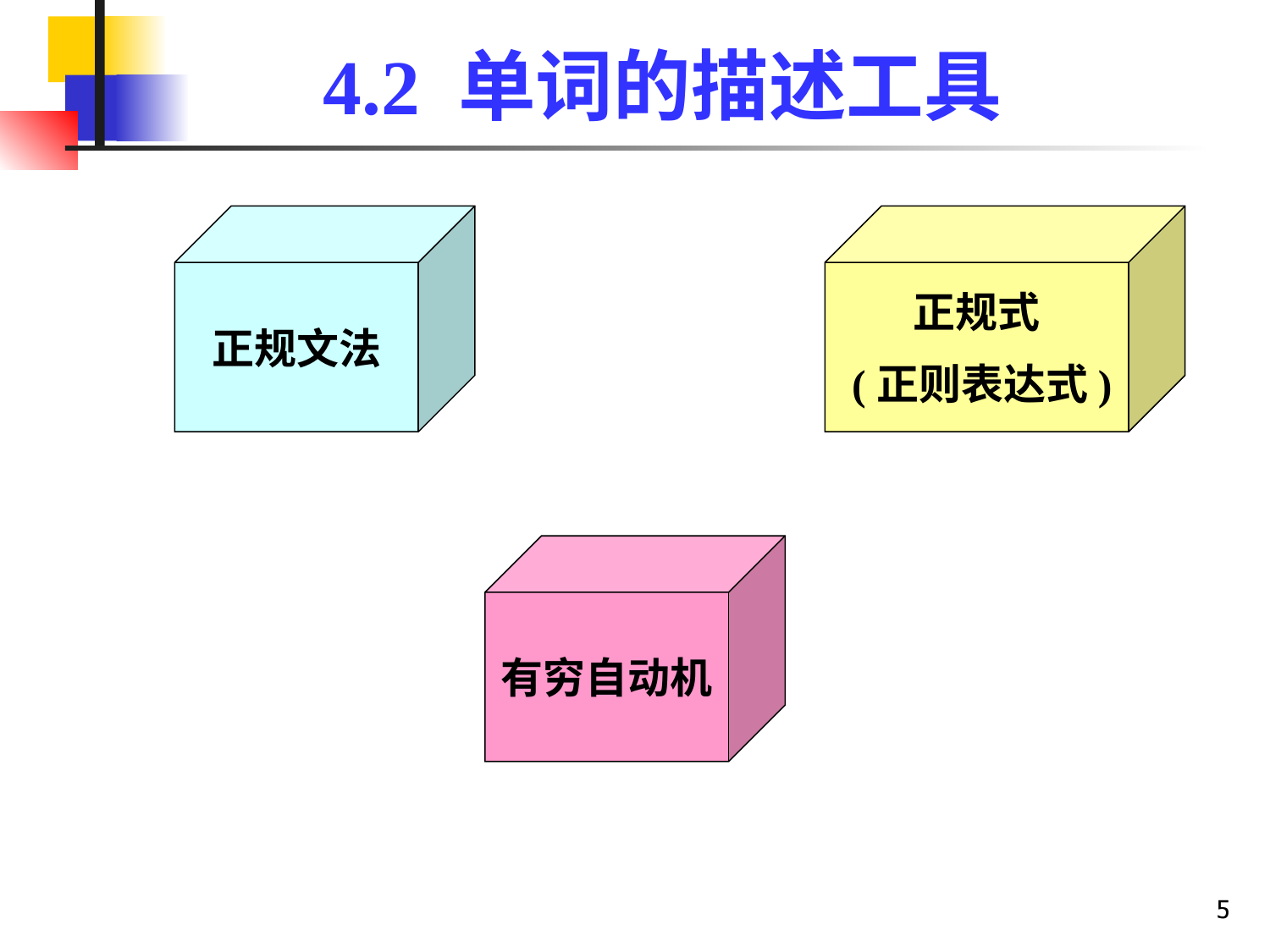

# 4.2 单词的描述工具
正规文法
正规式
 (正则表达式)
有穷自动机
5